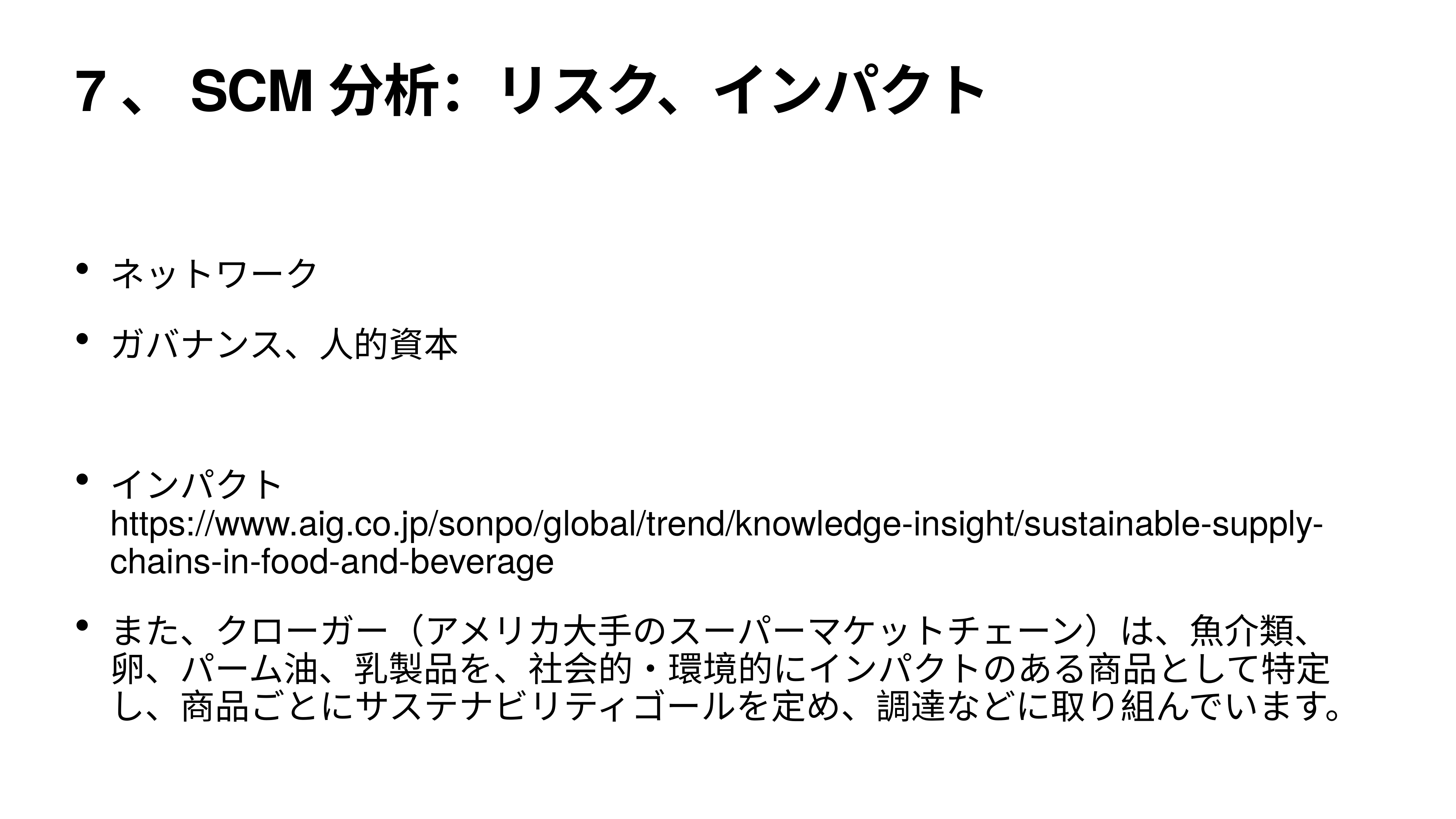

# 7、SCM分析：リスク、インパクト

ネットワーク
ガバナンス、人的資本

インパクト　https://www.aig.co.jp/sonpo/global/trend/knowledge-insight/sustainable-supply-chains-in-food-and-beverage
また、クローガー（アメリカ⼤⼿のスーパーマケットチェーン）は、⿂介類、卵、パーム油、乳製品を、社会的・環境的にインパクトのある商品として特定し、商品ごとにサステナビリティゴールを定め、調達などに取り組んでいます。